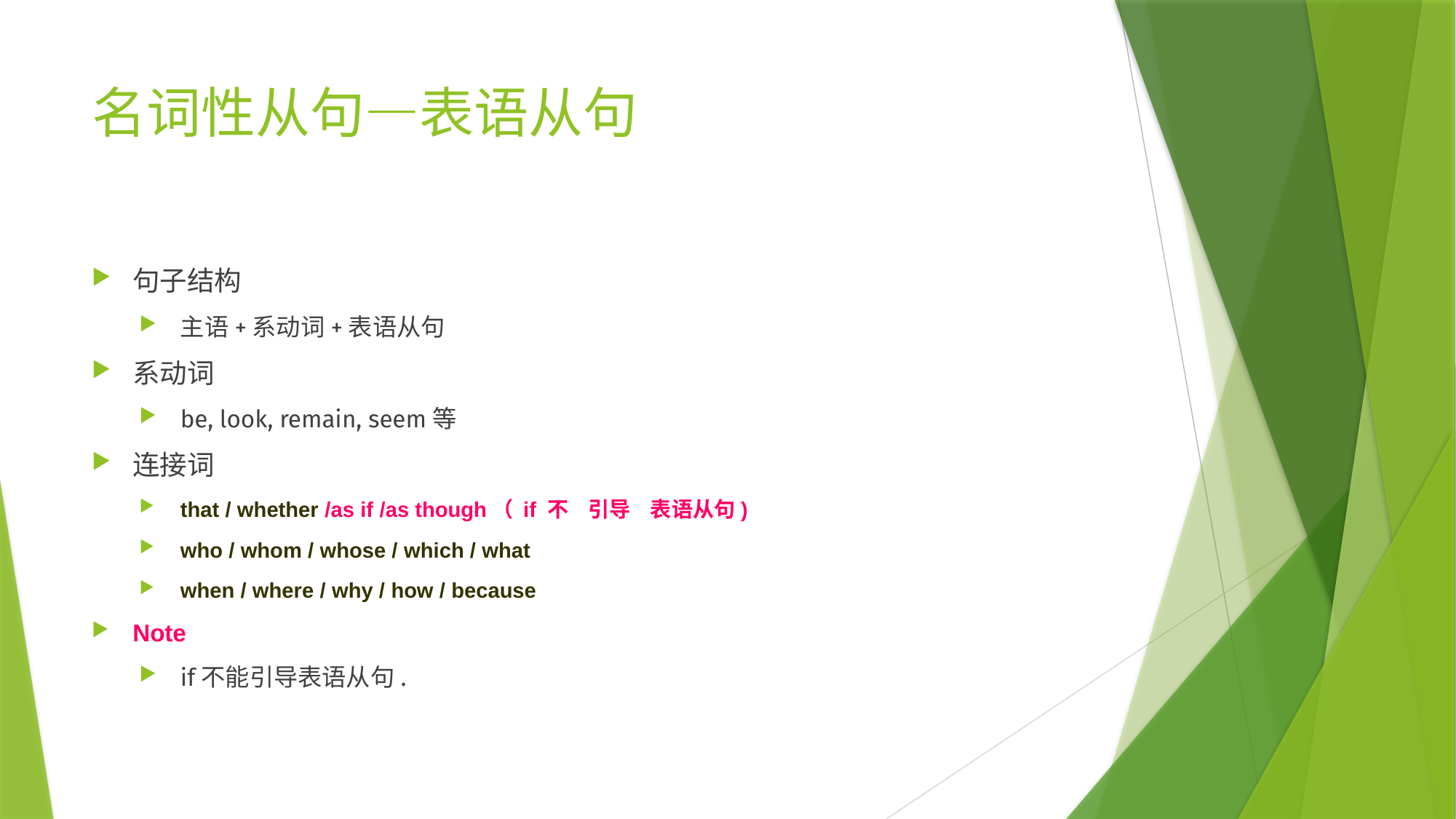

# 名词性从句—表语从句
句子结构
主语+系动词+表语从句
系动词
be, look, remain, seem等
连接词
that / whether /as if /as though（ if 不    引导    表语从句)
who / whom / whose / which / what
when / where / why / how / because
Note
if不能引导表语从句.